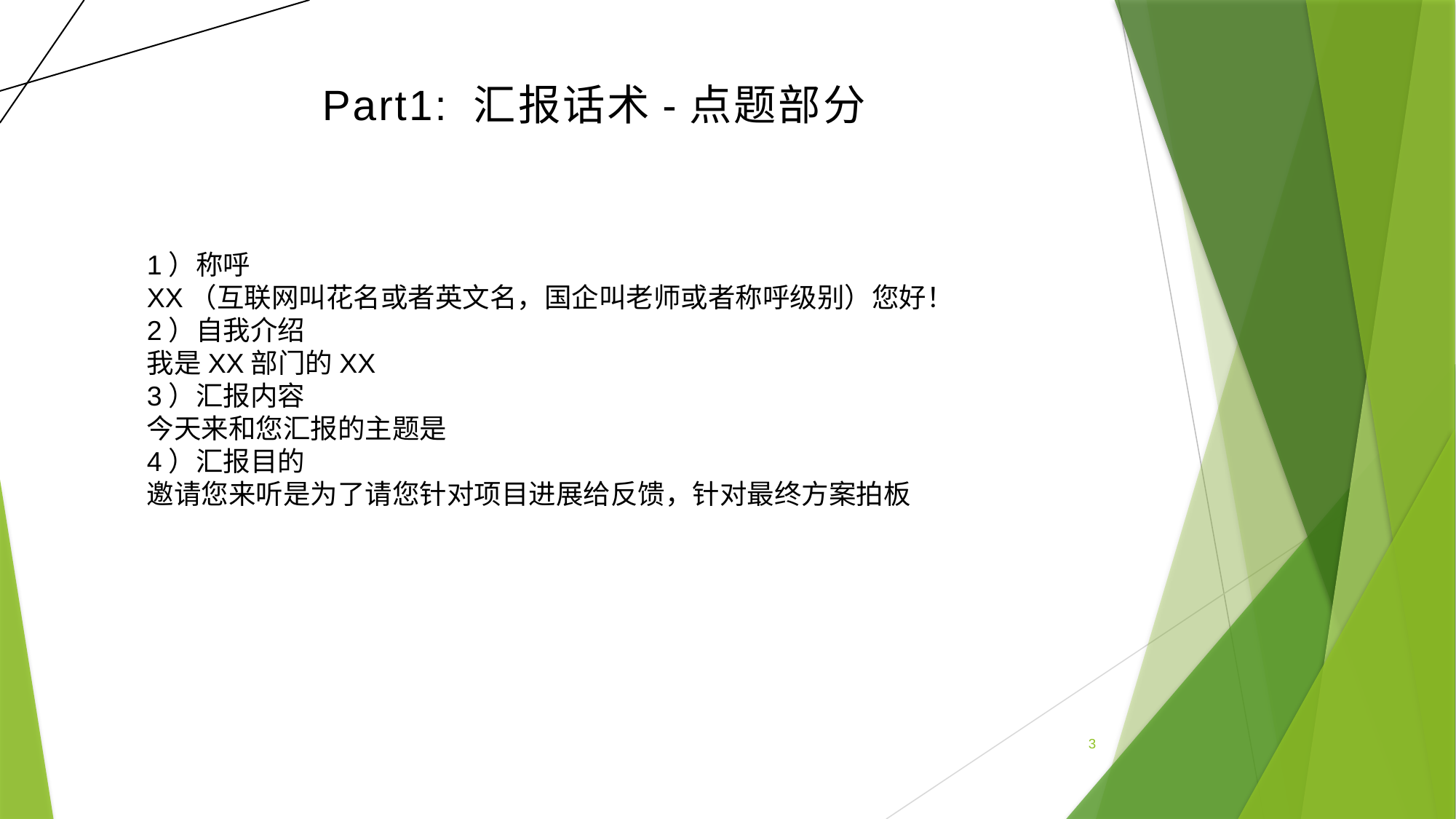

# Part1: 汇报话术-点题部分

1）称呼
XX（互联网叫花名或者英文名，国企叫老师或者称呼级别）您好！
2）自我介绍
我是XX部门的XX
3）汇报内容
今天来和您汇报的主题是
4）汇报目的
邀请您来听是为了请您针对项目进展给反馈，针对最终方案拍板
3